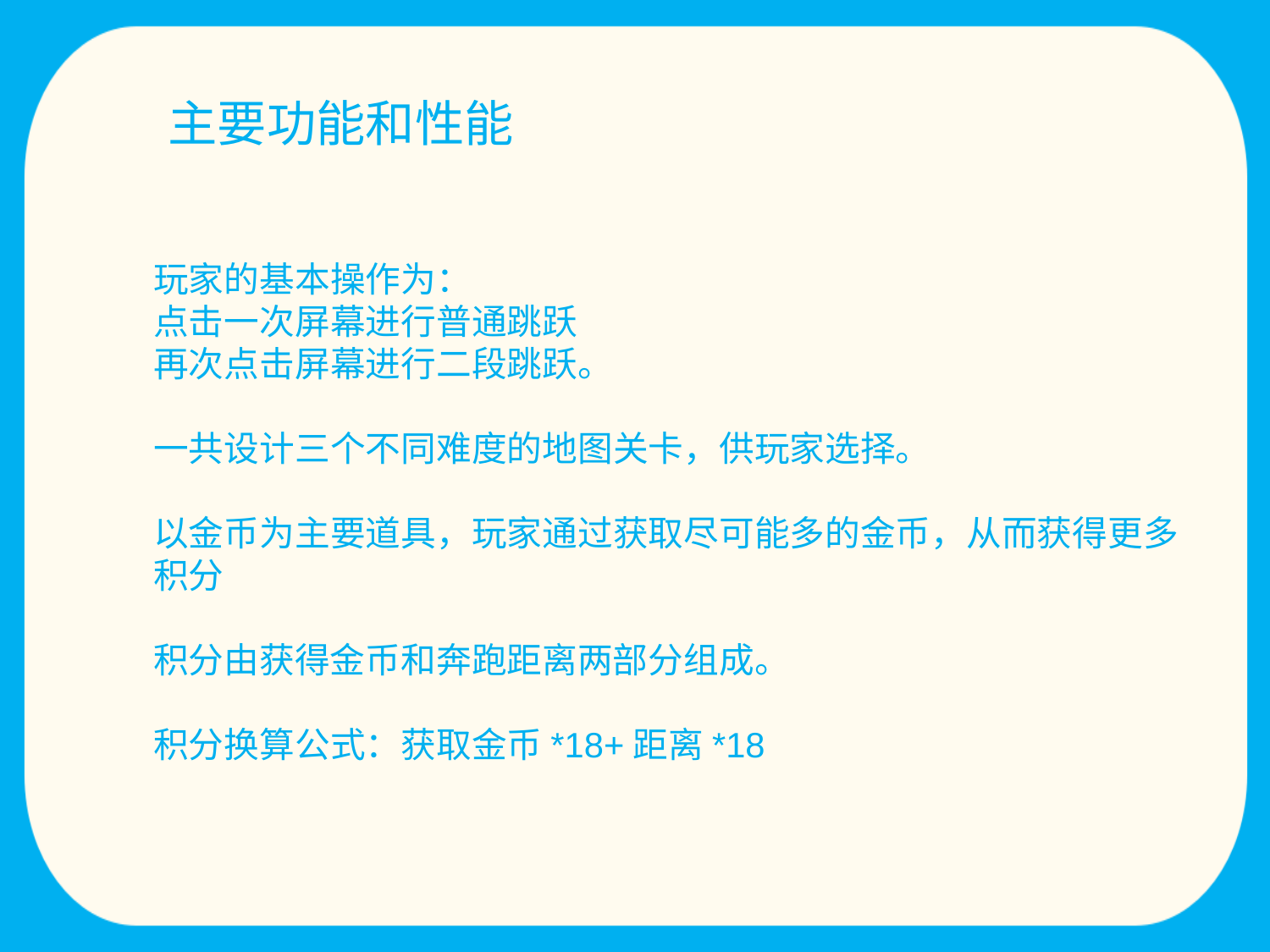

主要功能和性能
玩家的基本操作为：
点击一次屏幕进行普通跳跃
再次点击屏幕进行二段跳跃。

一共设计三个不同难度的地图关卡，供玩家选择。

以金币为主要道具，玩家通过获取尽可能多的金币，从而获得更多积分

积分由获得金币和奔跑距离两部分组成。

积分换算公式：获取金币*18+距离*18